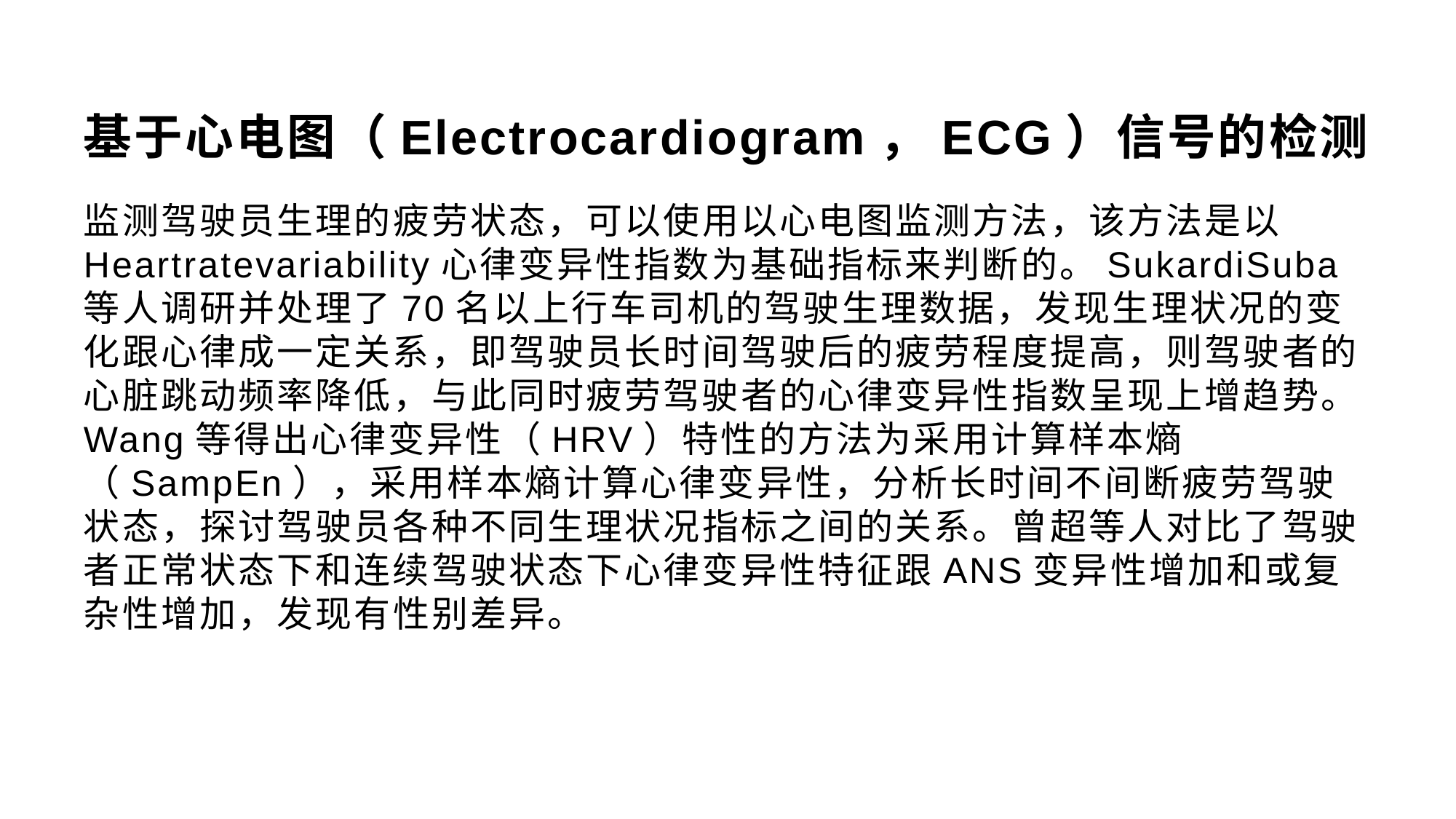

基于心电图（Electrocardiogram，ECG）信号的检测

监测驾驶员生理的疲劳状态，可以使用以心电图监测方法，该方法是以Heartratevariability心律变异性指数为基础指标来判断的。SukardiSuba等人调研并处理了70名以上行车司机的驾驶生理数据，发现生理状况的变化跟心律成一定关系，即驾驶员长时间驾驶后的疲劳程度提高，则驾驶者的心脏跳动频率降低，与此同时疲劳驾驶者的心律变异性指数呈现上增趋势。Wang等得出心律变异性（HRV）特性的方法为采用计算样本熵（SampEn），采用样本熵计算心律变异性，分析长时间不间断疲劳驾驶状态，探讨驾驶员各种不同生理状况指标之间的关系。曾超等人对比了驾驶者正常状态下和连续驾驶状态下心律变异性特征跟ANS变异性增加和或复杂性增加，发现有性别差异。